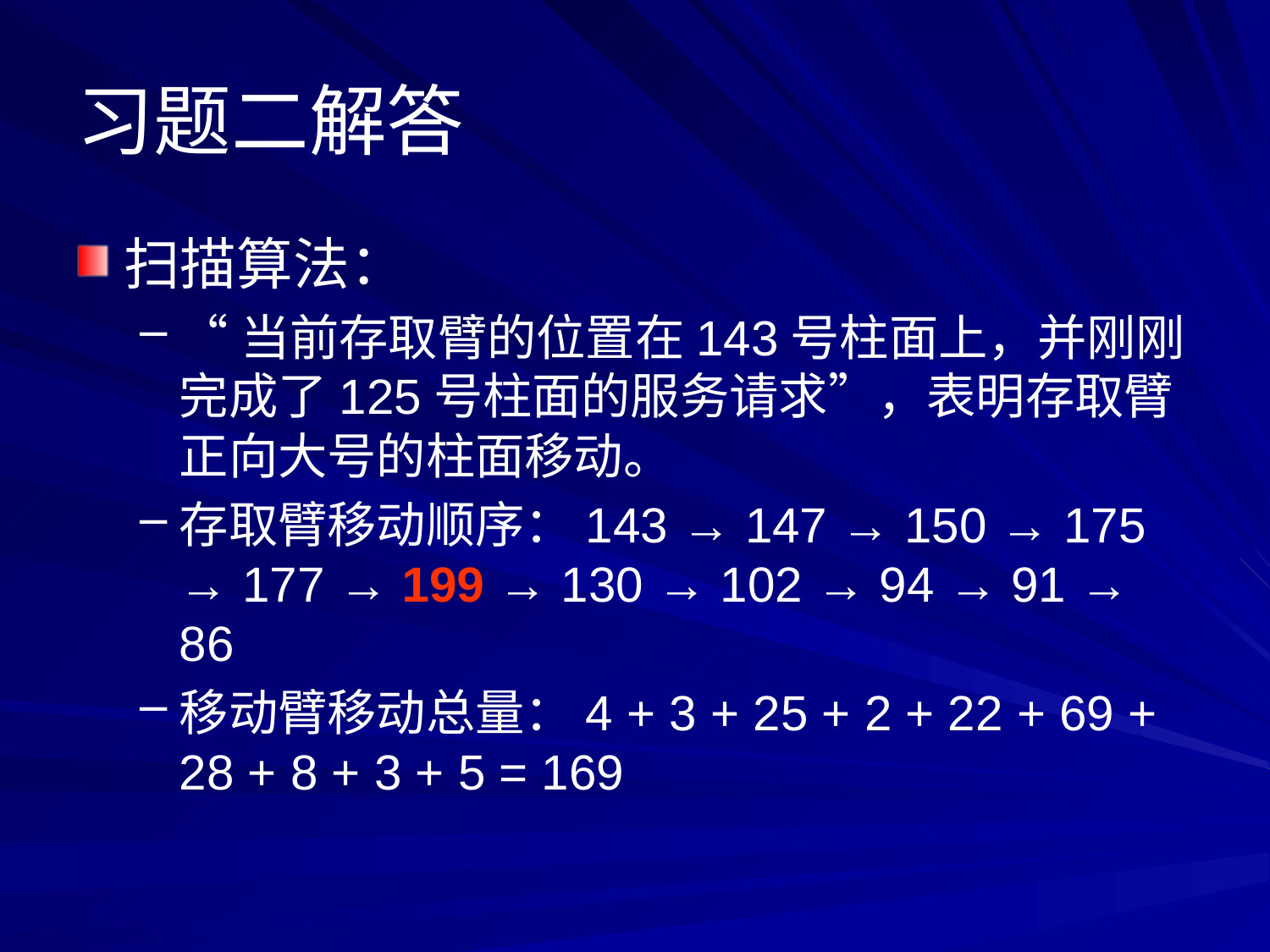

# 习题二解答
扫描算法：
“当前存取臂的位置在143号柱面上，并刚刚完成了125号柱面的服务请求”，表明存取臂正向大号的柱面移动。
存取臂移动顺序：143 → 147 → 150 → 175 → 177 → 199 → 130 → 102 → 94 → 91 → 86
移动臂移动总量：4 + 3 + 25 + 2 + 22 + 69 + 28 + 8 + 3 + 5 = 169